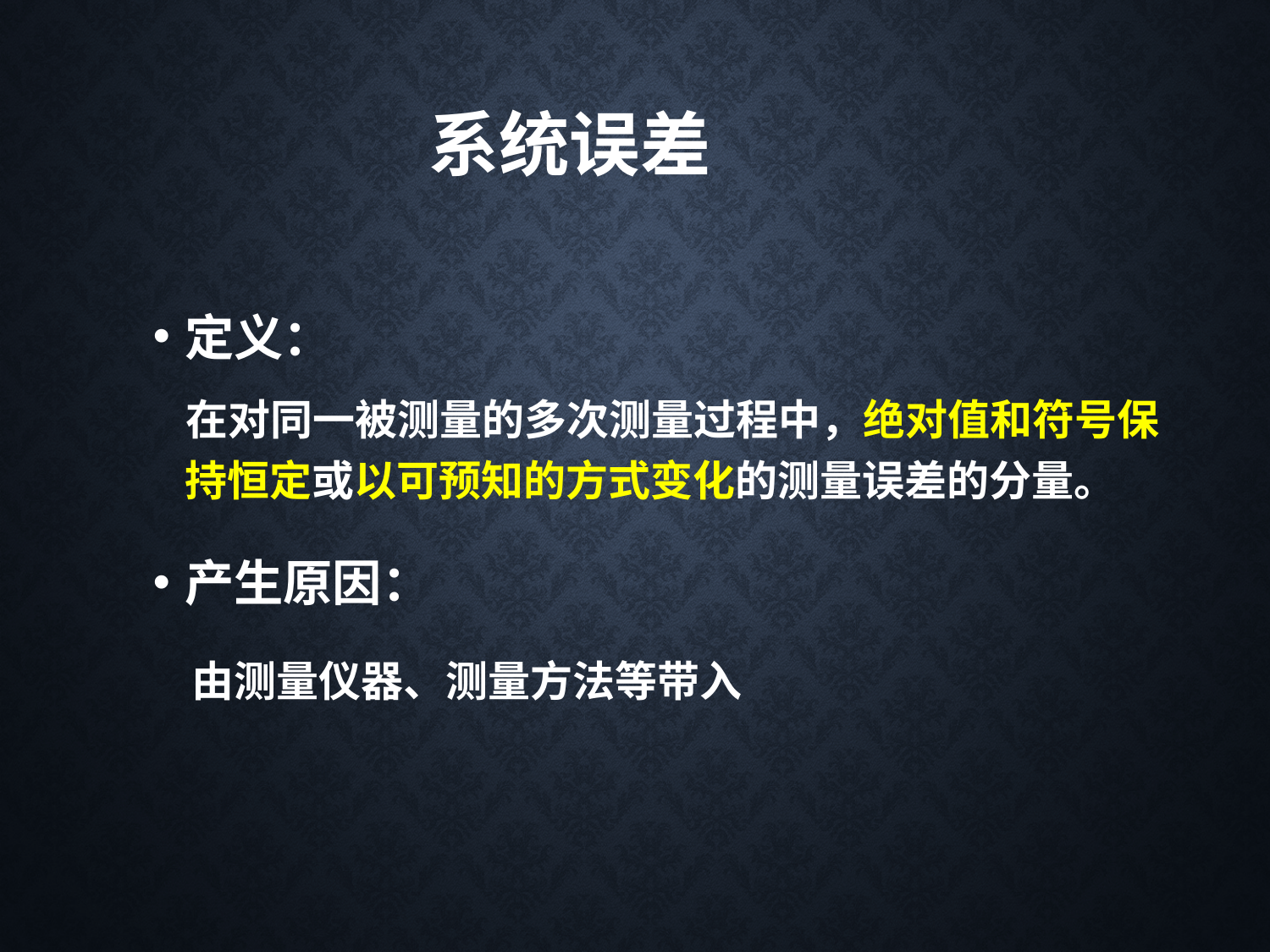

# 系统误差
定义：
        在对同一被测量的多次测量过程中，绝对值和符号保持恒定或以可预知的方式变化的测量误差的分量。
产生原因：
   由测量仪器、测量方法等带入